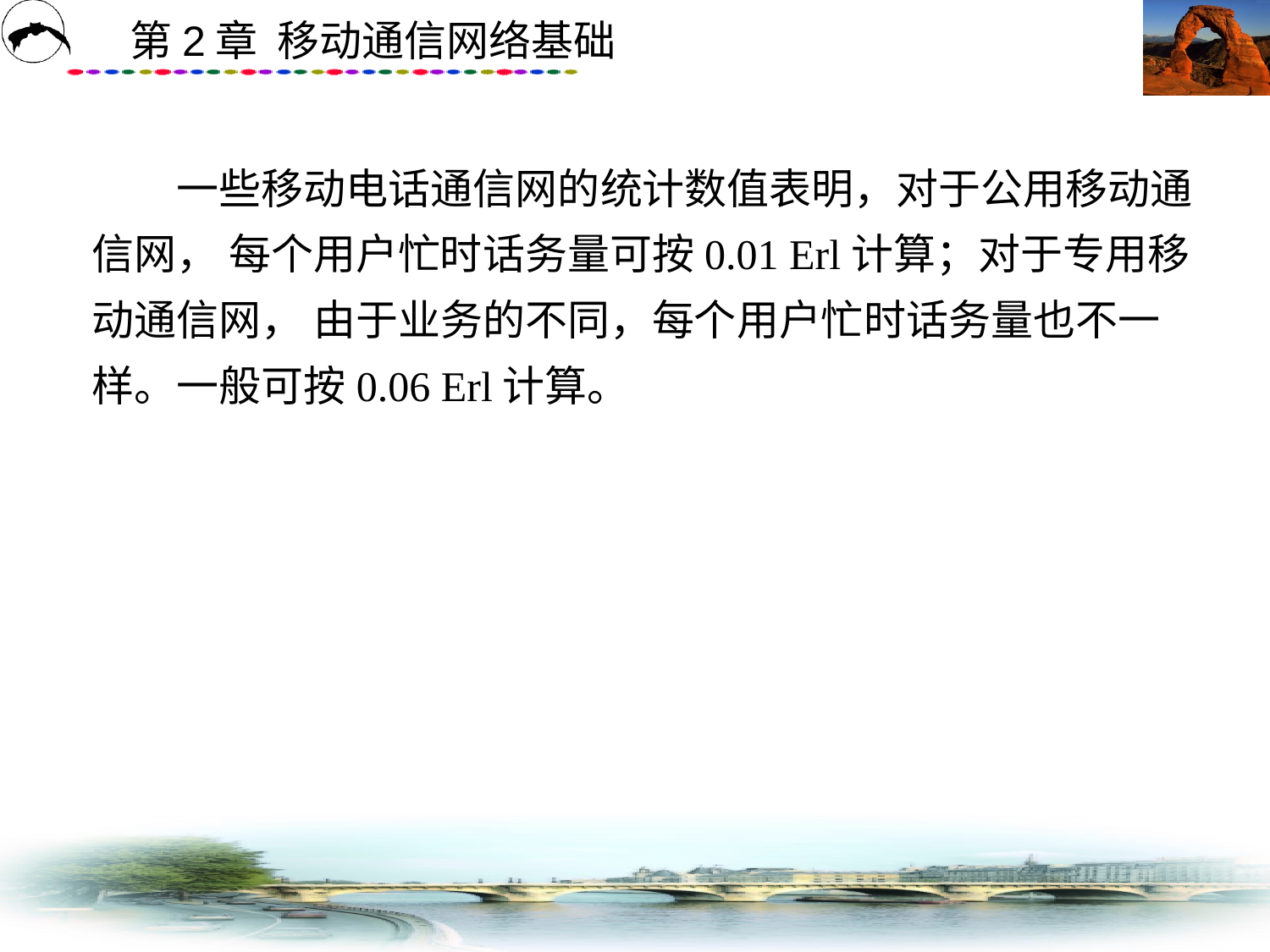

# 一些移动电话通信网的统计数值表明，对于公用移动通信网， 每个用户忙时话务量可按0.01 Erl计算；对于专用移动通信网， 由于业务的不同，每个用户忙时话务量也不一样。一般可按0.06 Erl计算。